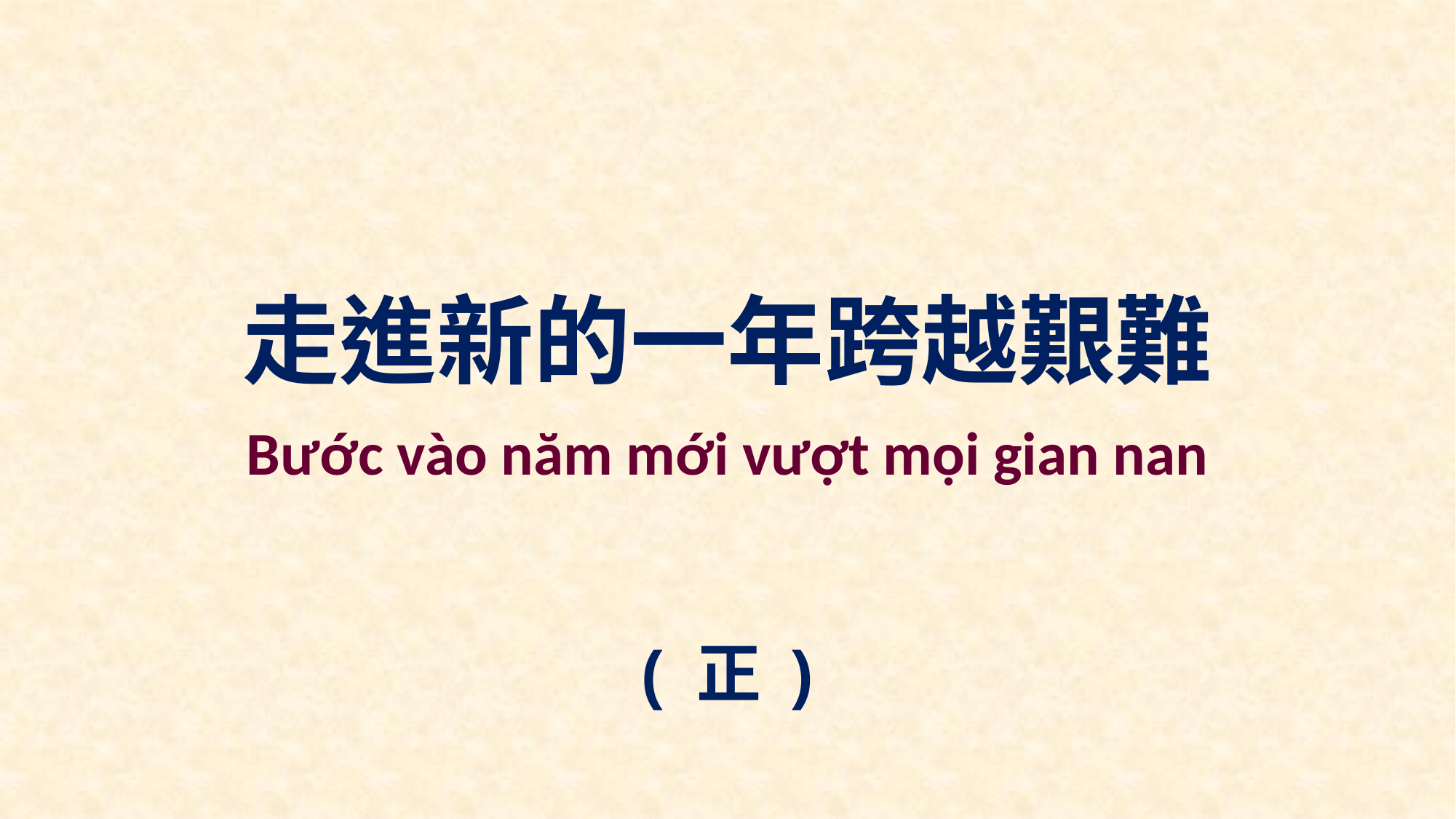

走進新的一年跨越艱難
Bước vào năm mới vượt mọi gian nan
( 正 )